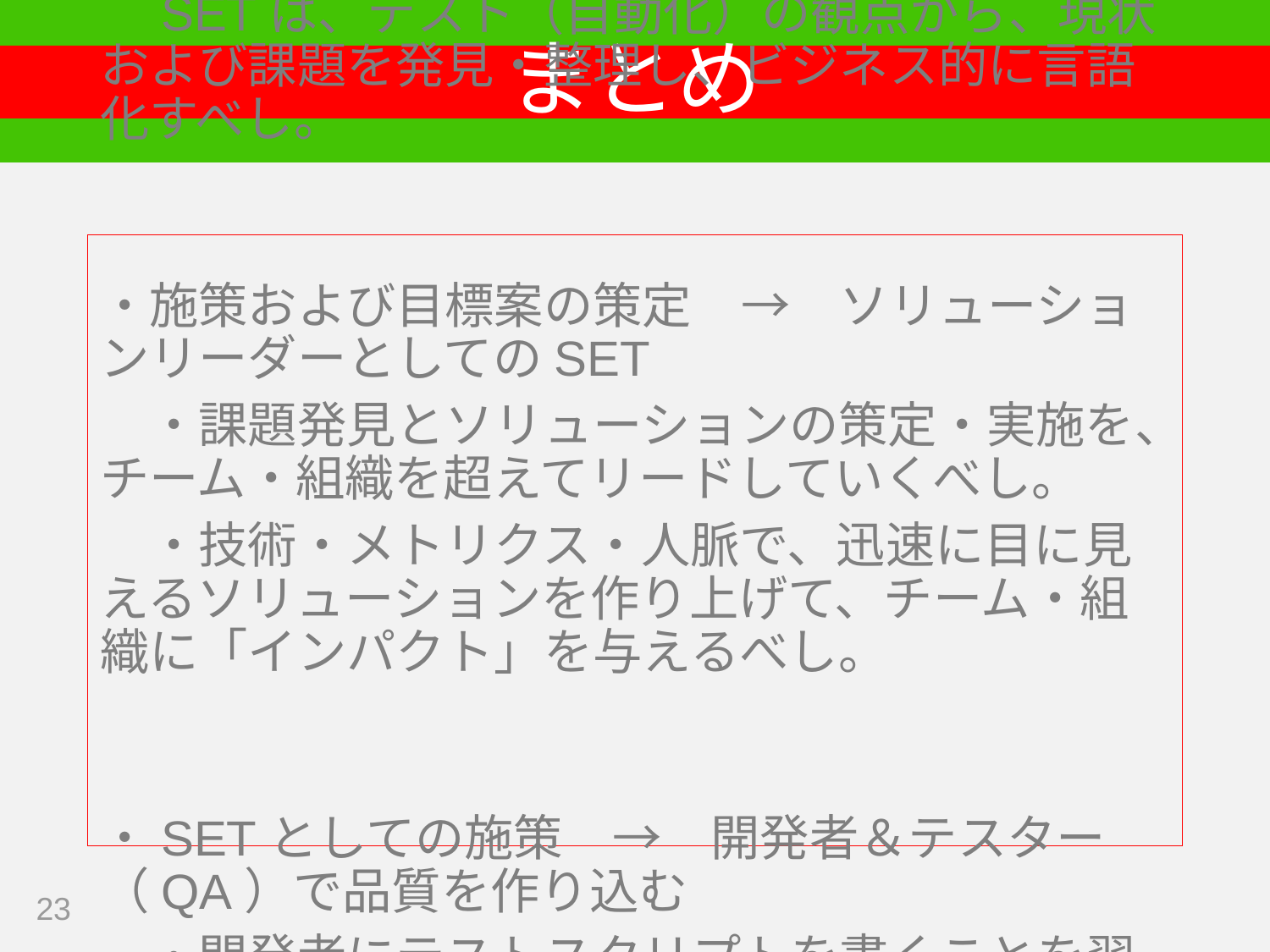

# まとめ
・施策のはじめ　→　認識・課題の言語化
　SETは、テスト（自動化）の観点から、現状および課題を発見・整理し、ビジネス的に言語化すべし。

・施策および目標案の策定　→　ソリューションリーダーとしてのSET
　・課題発見とソリューションの策定・実施を、チーム・組織を超えてリードしていくべし。
　・技術・メトリクス・人脈で、迅速に目に見えるソリューションを作り上げて、チーム・組織に「インパクト」を与えるべし。

・SETとしての施策　→　開発者＆テスター（QA）で品質を作り込む
　・開発者にテストスクリプトを書くことを習慣付け、品質を作り込む。
　・テスター（QA）と開発者を一心同体とし、両者の協働により品質を作り込む。
23